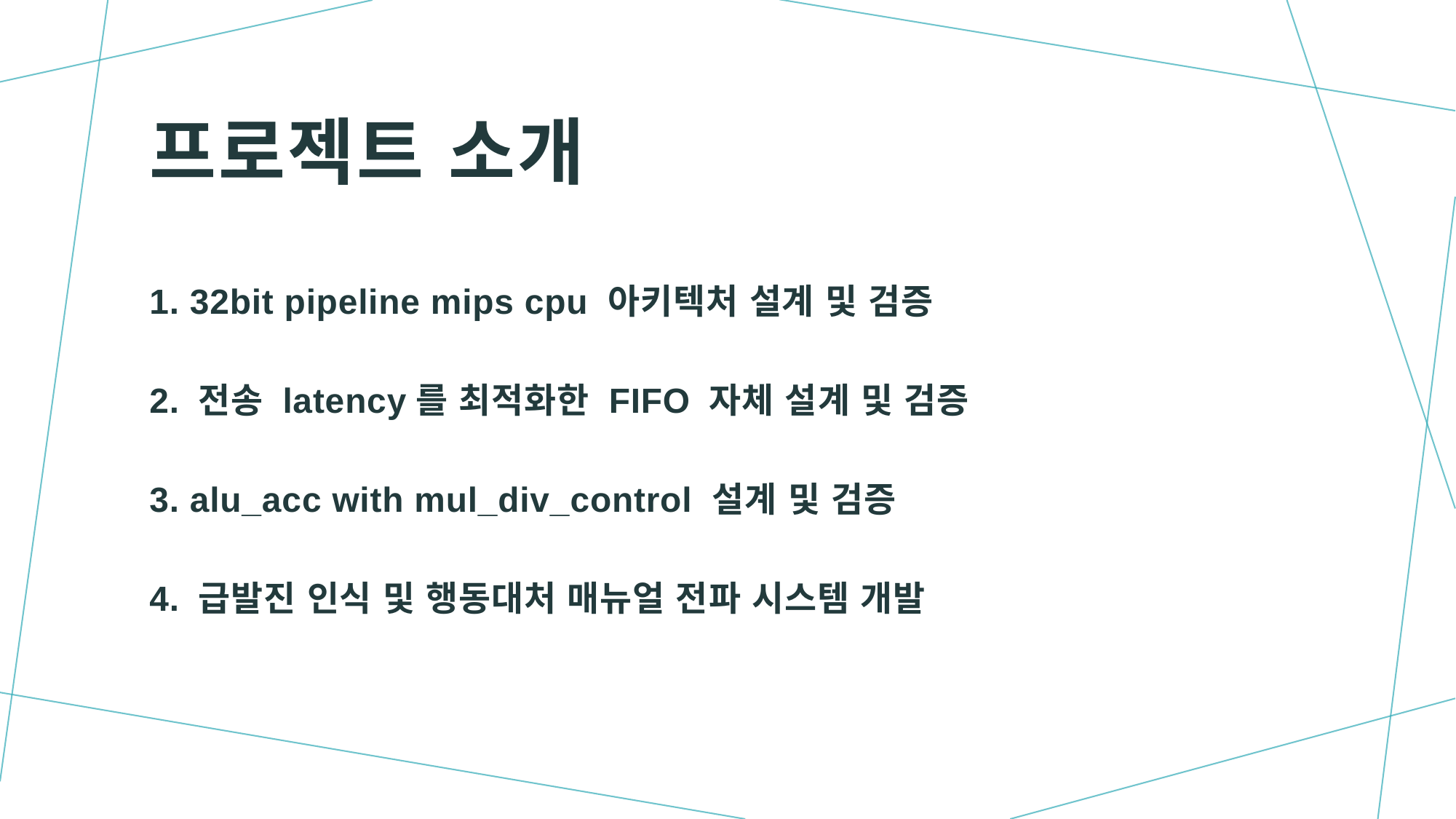

# 프로젝트 소개

1. 32bit pipeline mips cpu 아키텍처 설계 및 검증
2. 전송 latency를 최적화한 FIFO 자체 설계 및 검증
3. alu_acc with mul_div_control 설계 및 검증
4. 급발진 인식 및 행동대처 매뉴얼 전파 시스템 개발